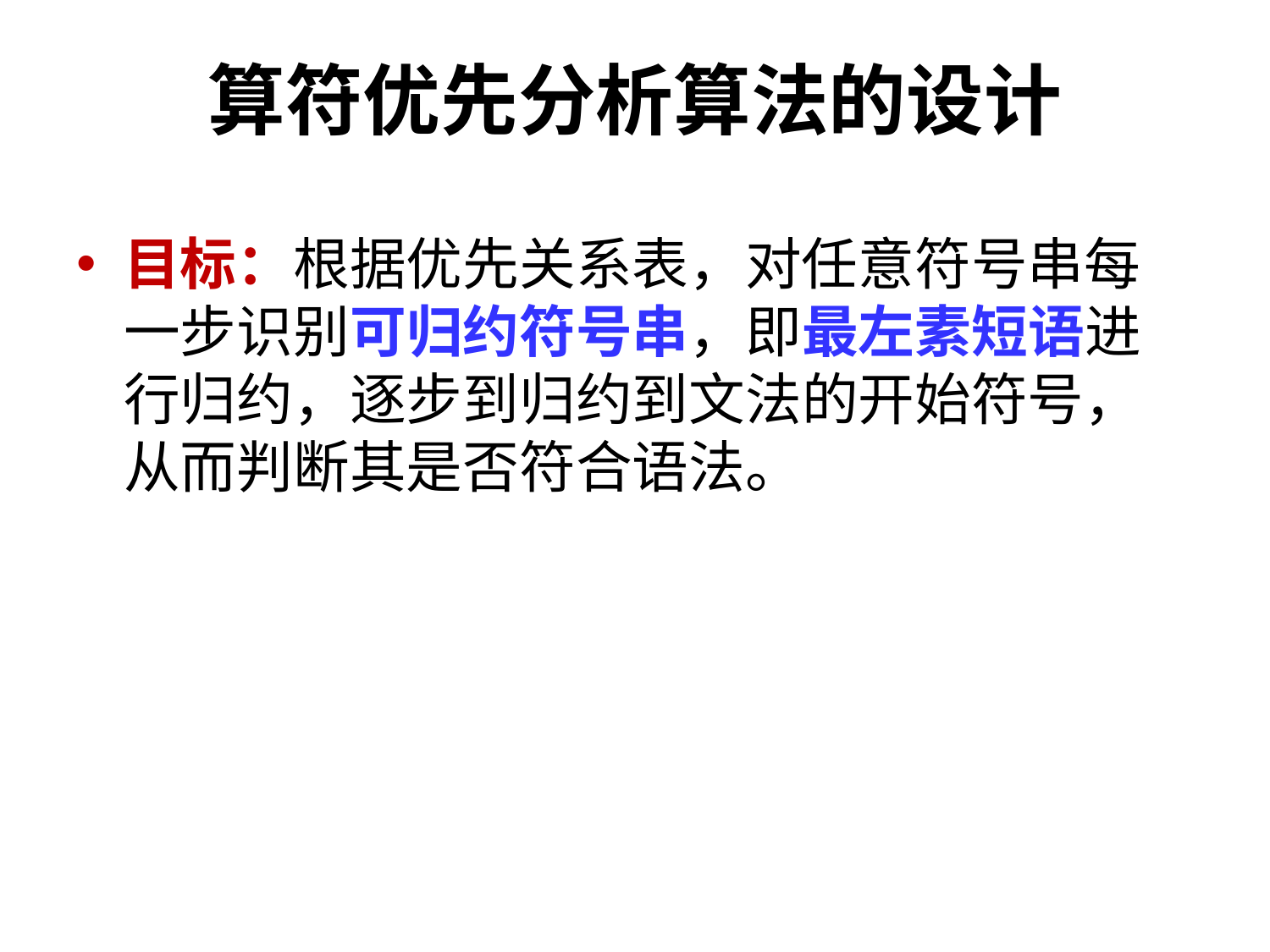

# 算符优先分析算法的设计
目标：根据优先关系表，对任意符号串每一步识别可归约符号串，即最左素短语进行归约，逐步到归约到文法的开始符号，从而判断其是否符合语法。